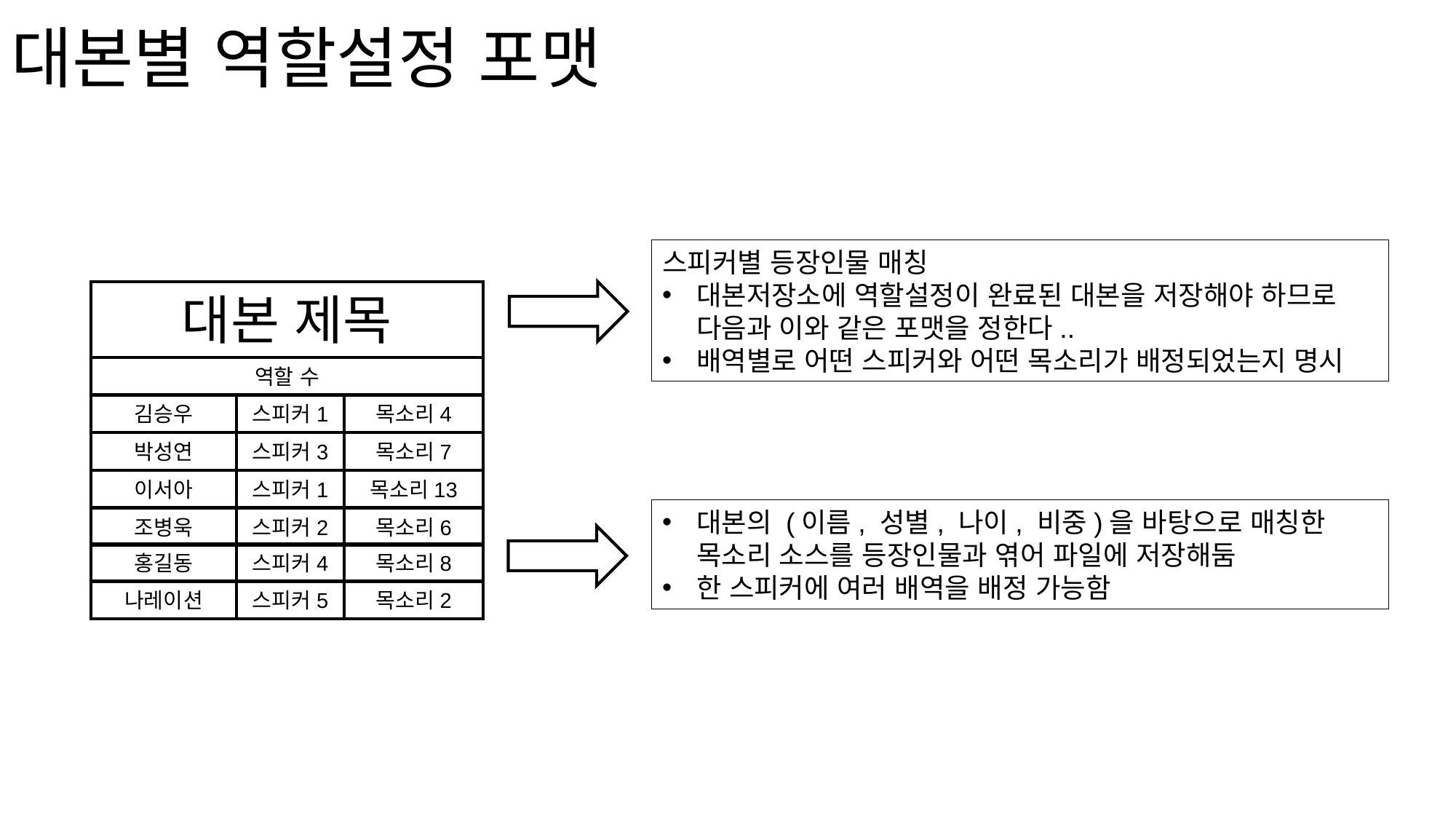

# 대본별 역할설정 포맷
스피커별 등장인물 매칭
대본저장소에 역할설정이 완료된 대본을 저장해야 하므로 다음과 이와 같은 포맷을 정한다..
배역별로 어떤 스피커와 어떤 목소리가 배정되었는지 명시
대본 제목

역할 수
김승우
스피커1
목소리4
박성연
스피커3
목소리7
이서아
스피커1
목소리13
대본의 (이름, 성별, 나이, 비중)을 바탕으로 매칭한 목소리 소스를 등장인물과 엮어 파일에 저장해둠
한 스피커에 여러 배역을 배정 가능함
조병욱
스피커2
목소리6

홍길동
스피커4
목소리8
나레이션
스피커5
목소리2